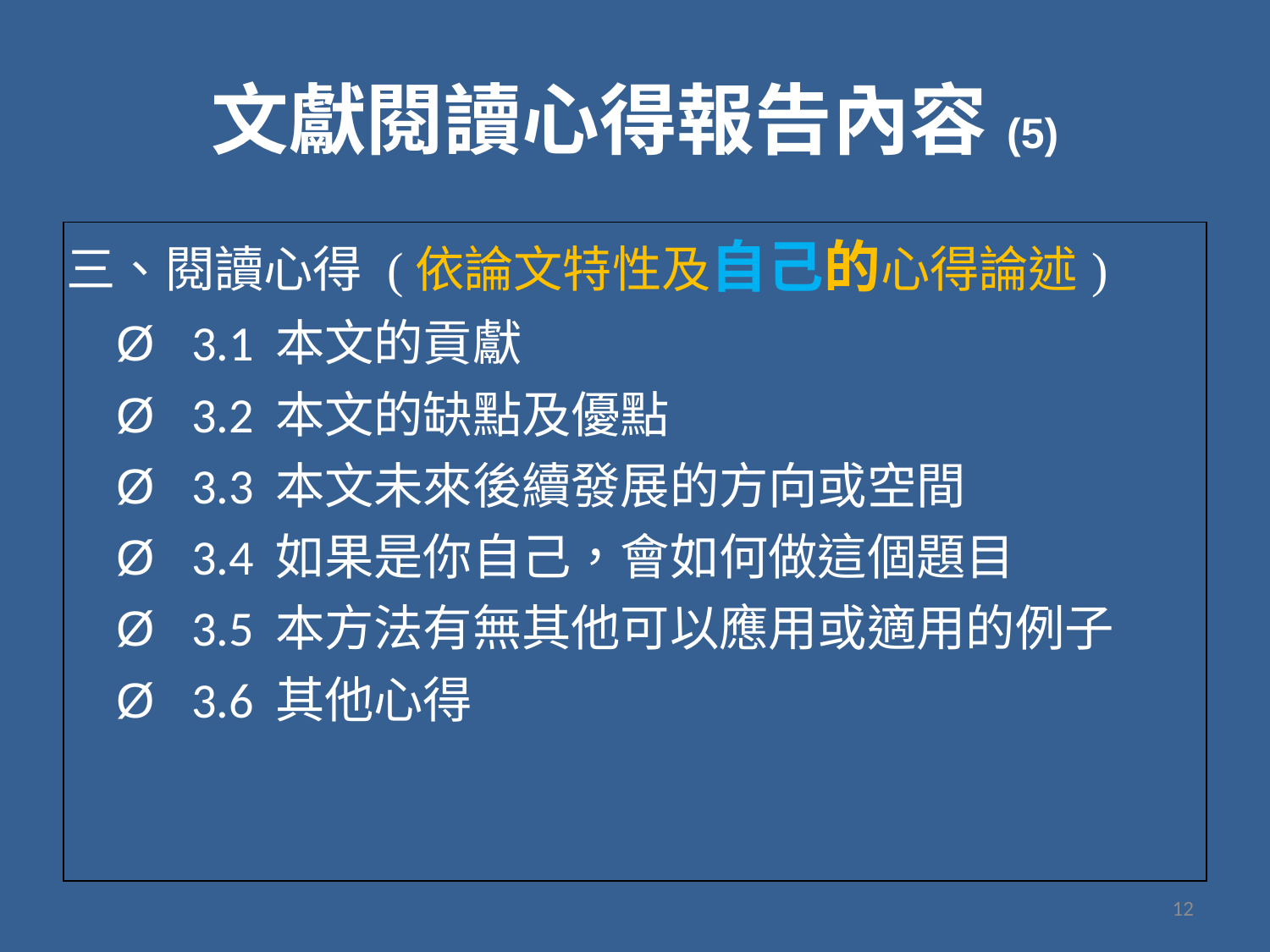

# 文獻閱讀心得報告內容(5)
| 三、閱讀心得 (依論文特性及自己的心得論述) Ø       3.1 本文的貢獻 Ø       3.2 本文的缺點及優點 Ø       3.3 本文未來後續發展的方向或空間 Ø       3.4 如果是你自己，會如何做這個題目 Ø       3.5 本方法有無其他可以應用或適用的例子 Ø       3.6 其他心得 |
| --- |
12